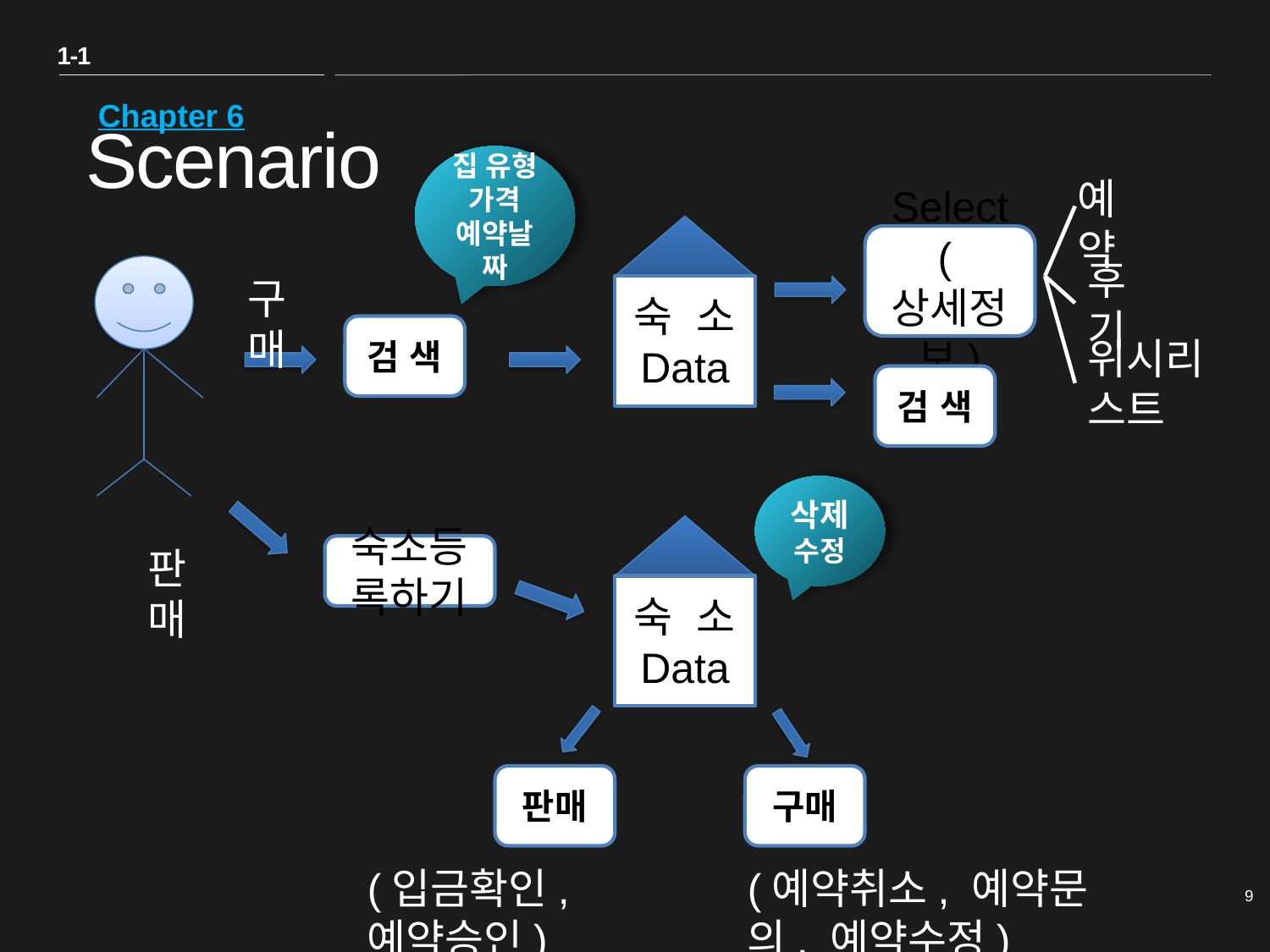

1-1
Chapter 6
# Scenario
집 유형
가격
예약날짜
예약

Select
(상세정보)
후기

구매
숙  소
Data

검 색
위시리스트

검 색

삭제
수정

판매
숙소등록하기
숙  소
Data

판매
구매
(입금확인, 예약승인)
(예약취소, 예약문의, 예약수정)
9